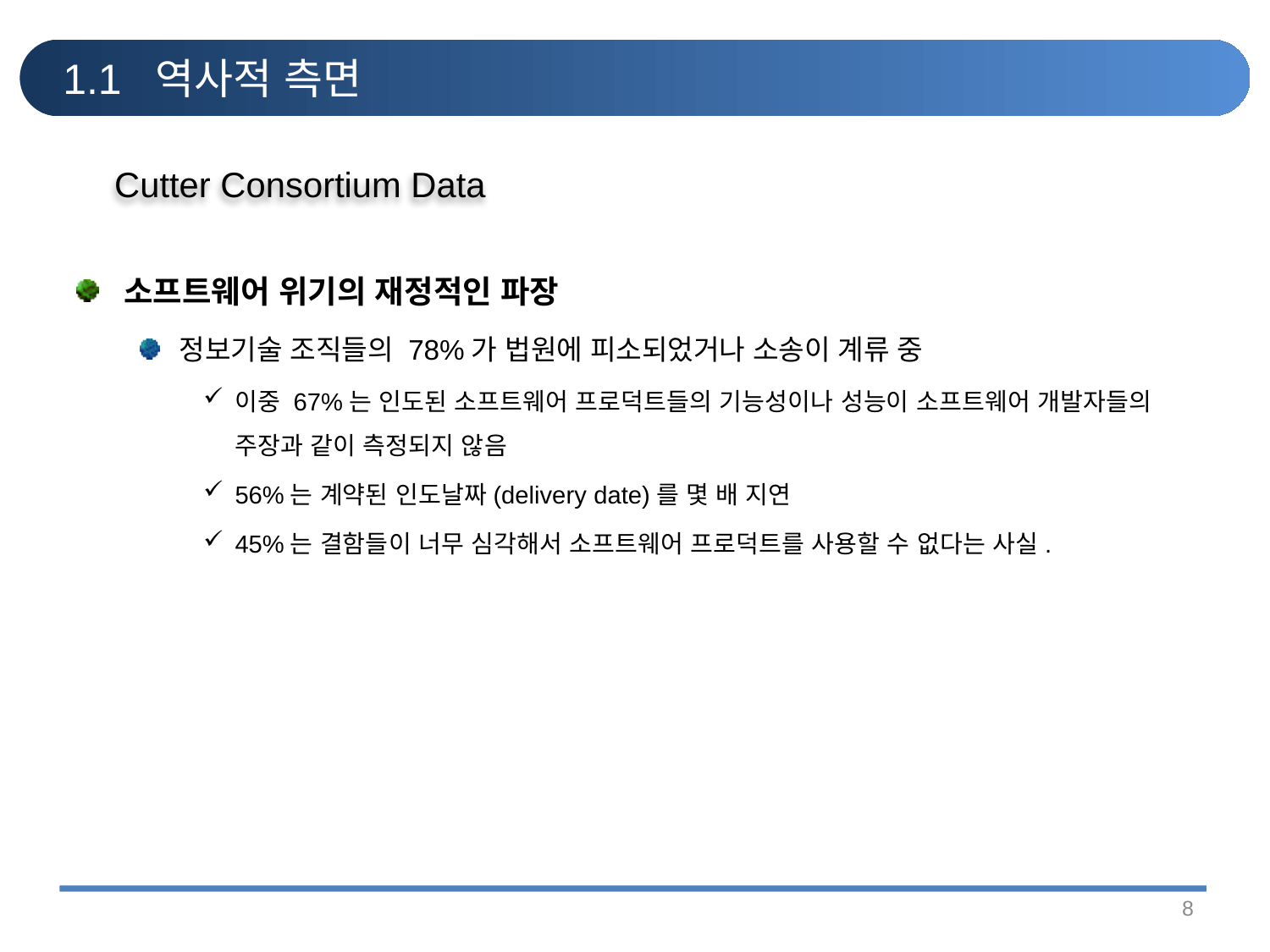

# 1.1  역사적 측면
Cutter Consortium Data
소프트웨어 위기의 재정적인 파장
정보기술 조직들의 78%가 법원에 피소되었거나 소송이 계류 중
이중 67%는 인도된 소프트웨어 프로덕트들의 기능성이나 성능이 소프트웨어 개발자들의 주장과 같이 측정되지 않음
56%는 계약된 인도날짜(delivery date)를 몇 배 지연
45%는 결함들이 너무 심각해서 소프트웨어 프로덕트를 사용할 수 없다는 사실.
8